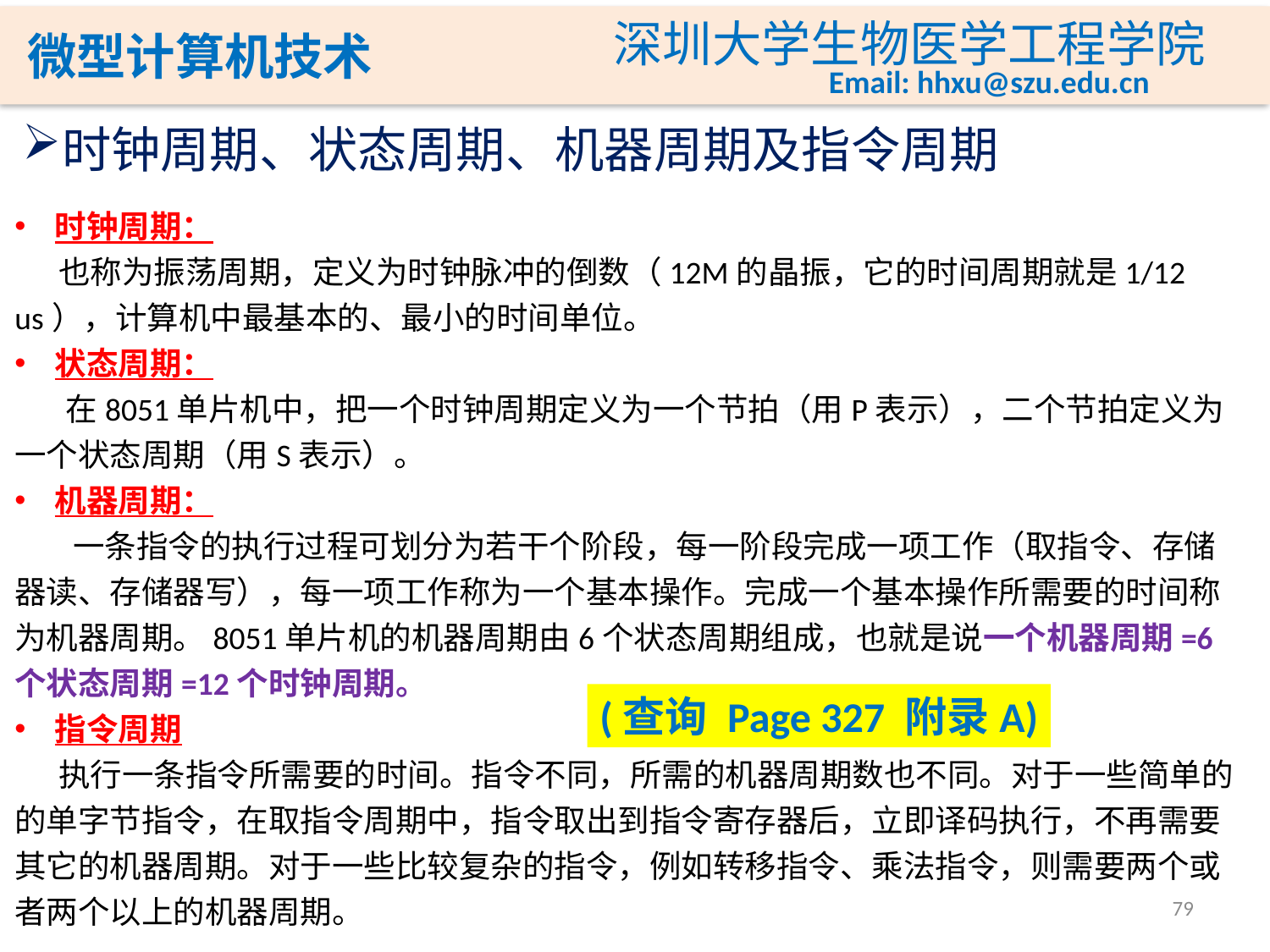

时钟周期、状态周期、机器周期及指令周期
时钟周期：
     也称为振荡周期，定义为时钟脉冲的倒数（12M的晶振，它的时间周期就是1/12 us），计算机中最基本的、最小的时间单位。
状态周期：
      在8051单片机中，把一个时钟周期定义为一个节拍（用P表示），二个节拍定义为一个状态周期（用S表示）。
机器周期：
       一条指令的执行过程可划分为若干个阶段，每一阶段完成一项工作（取指令、存储器读、存储器写），每一项工作称为一个基本操作。完成一个基本操作所需要的时间称为机器周期。8051单片机的机器周期由6个状态周期组成，也就是说一个机器周期=6个状态周期=12个时钟周期。
指令周期
     执行一条指令所需要的时间。指令不同，所需的机器周期数也不同。对于一些简单的的单字节指令，在取指令周期中，指令取出到指令寄存器后，立即译码执行，不再需要其它的机器周期。对于一些比较复杂的指令，例如转移指令、乘法指令，则需要两个或者两个以上的机器周期。
(查询 Page 327 附录A)
79